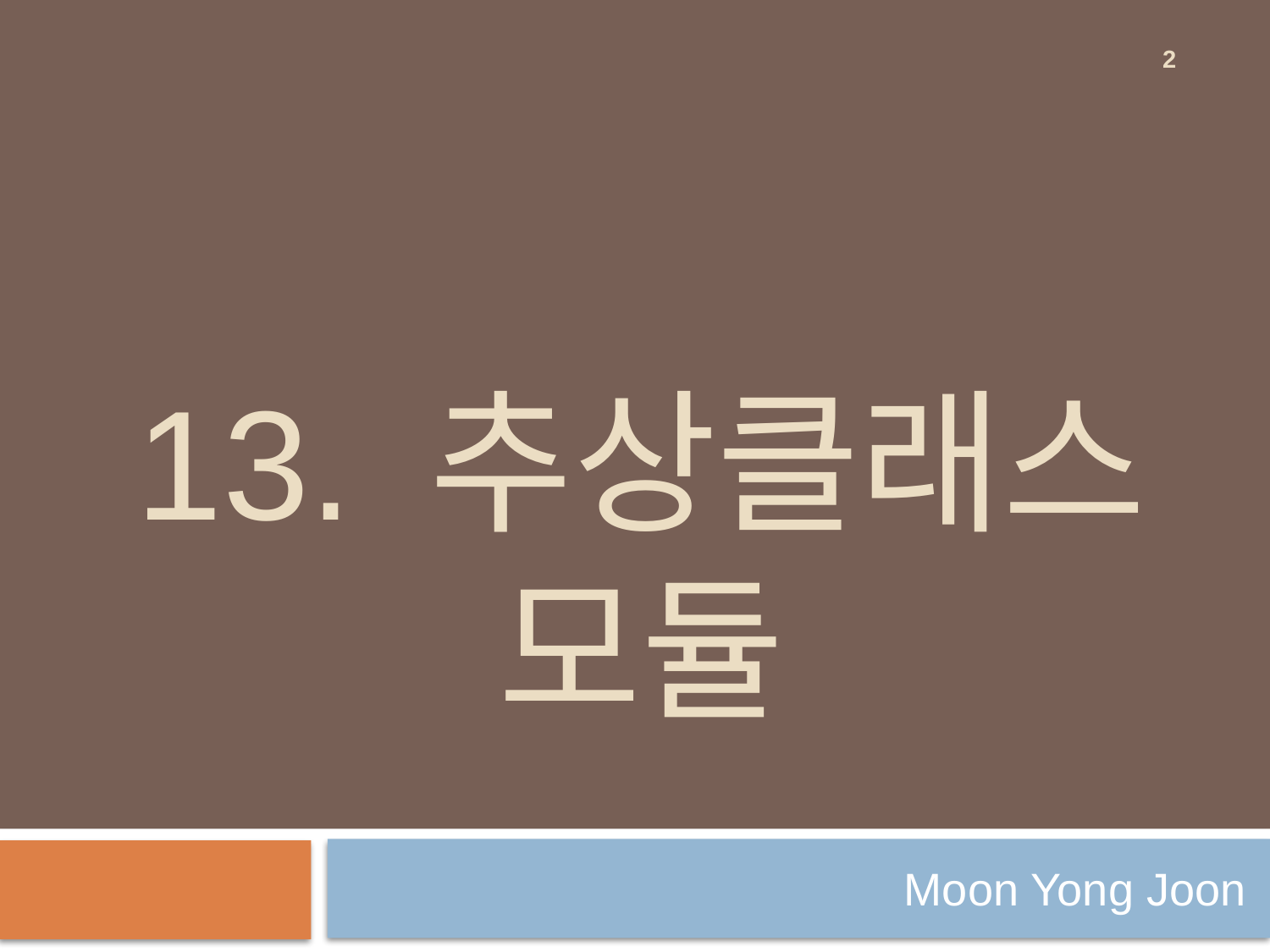

2
# 13. 추상클래스 모듈
Moon Yong Joon